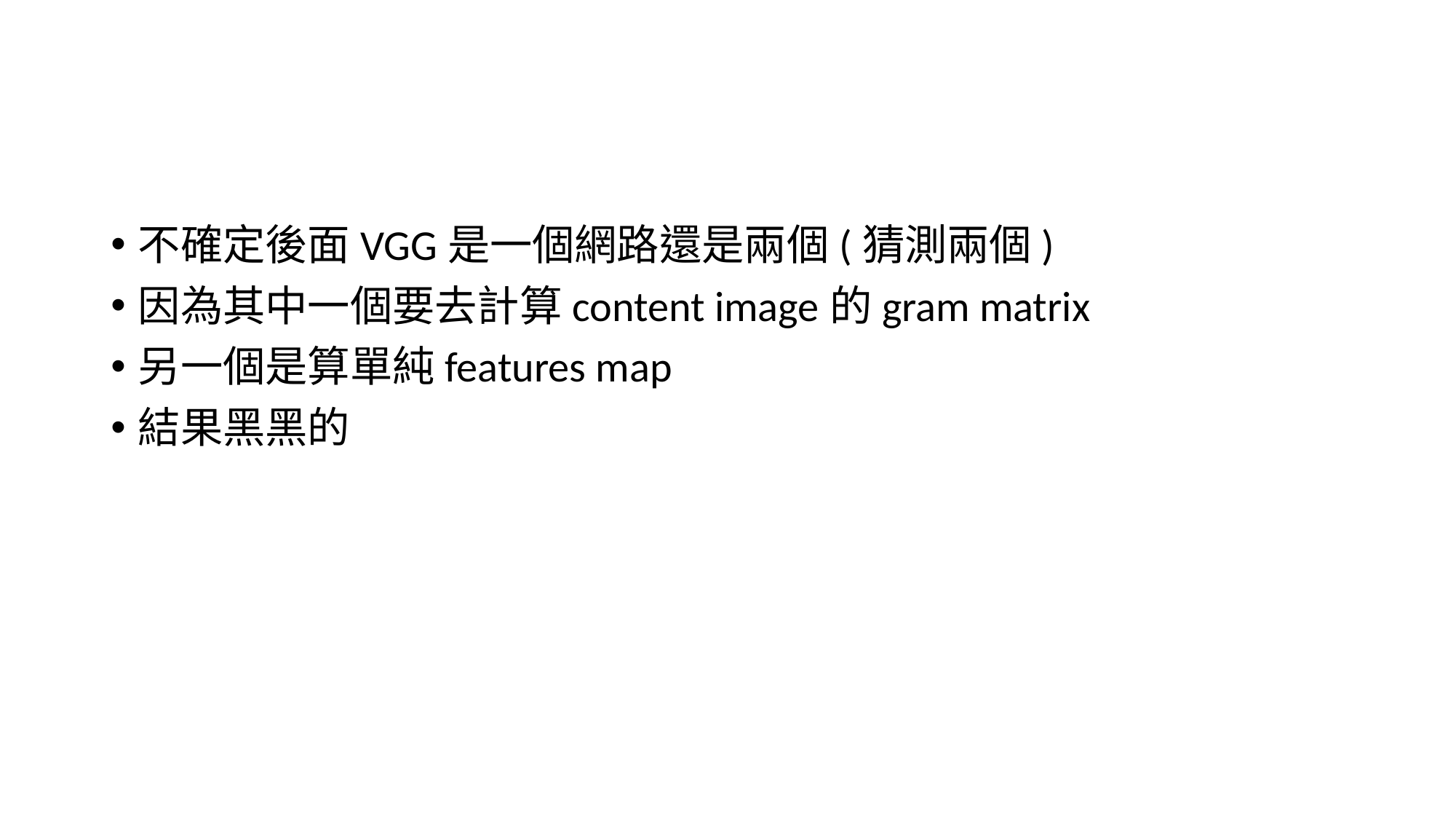

#
不確定後面VGG是一個網路還是兩個(猜測兩個)
因為其中一個要去計算content image的gram matrix
另一個是算單純features map
結果黑黑的